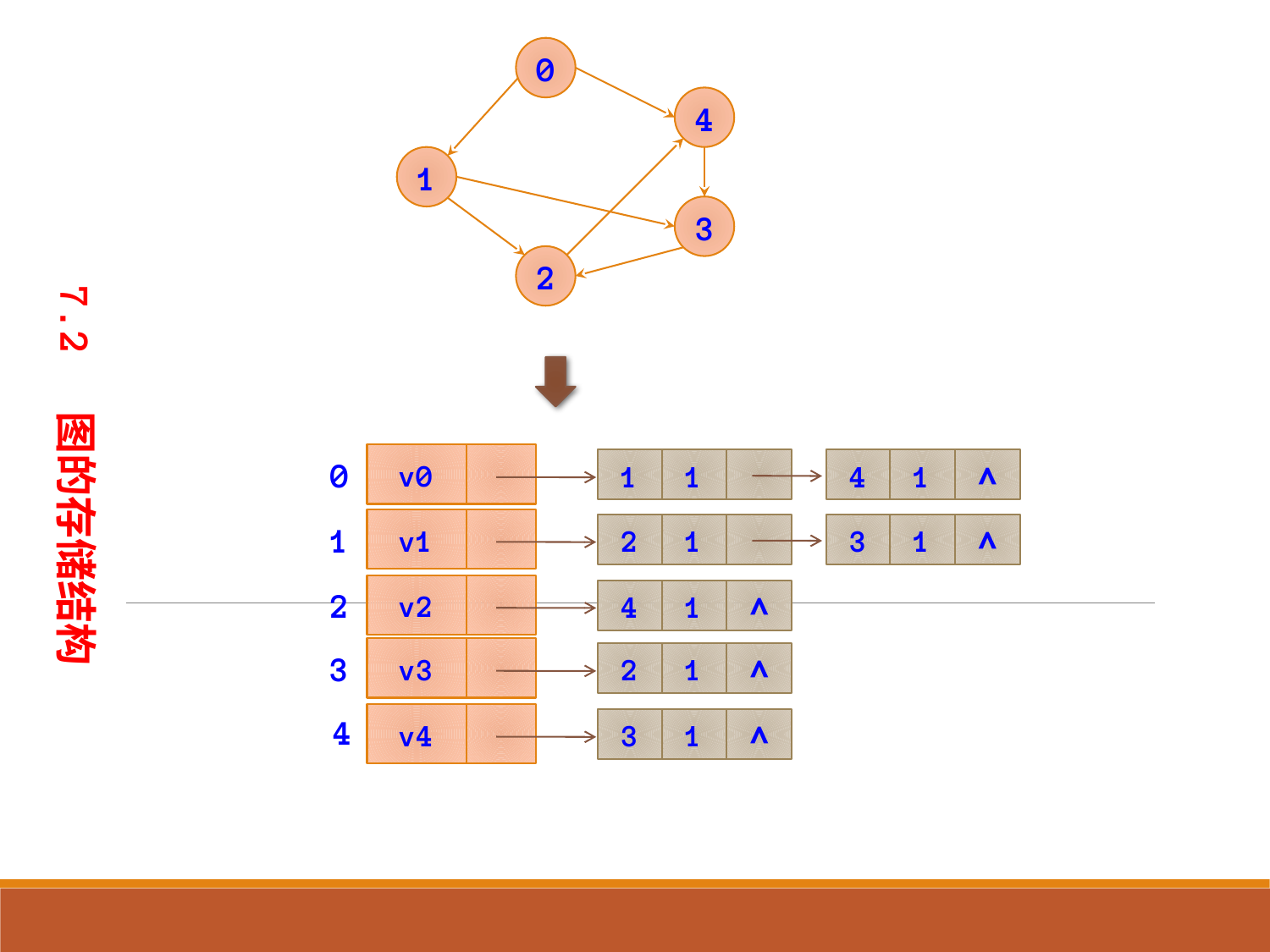

0
4
1
3
2
7.2  图的存储结构

v0

0
1
1

4
1
∧
v1

1
2
1

3
1
∧
v2

2
4
1
∧
v3

3
2
1
∧
4
v4

3
1
∧